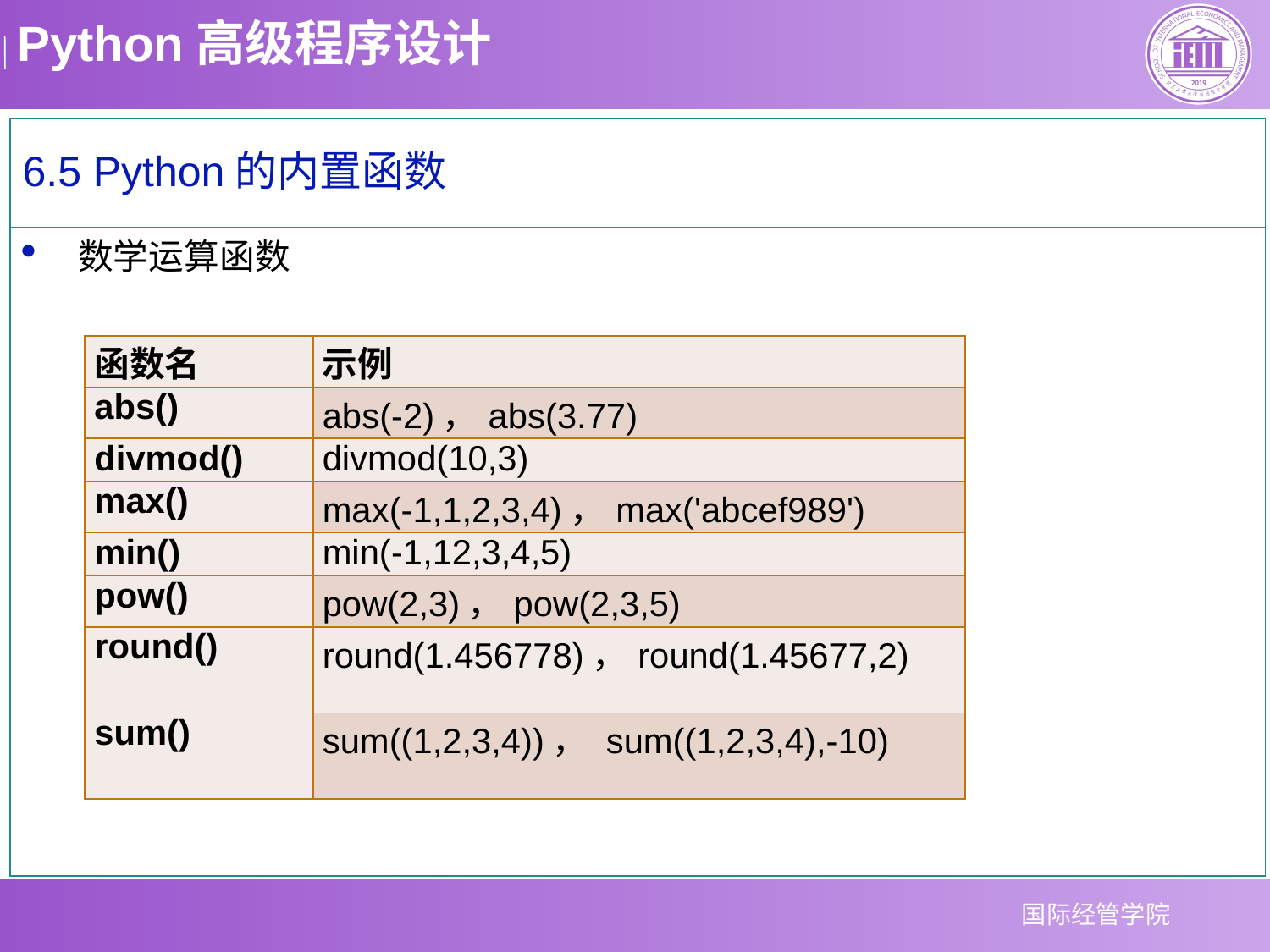

6.5 Python的内置函数
数学运算函数

| 函数名 | 示例 |
| --- | --- |
| abs() | abs(-2)，abs(3.77) |
| divmod() | divmod(10,3) |
| max() | max(-1,1,2,3,4)，max('abcef989') |
| min() | min(-1,12,3,4,5) |
| pow() | pow(2,3)，pow(2,3,5) |
| round() | round(1.456778)，round(1.45677,2) |
| sum() | sum((1,2,3,4))， sum((1,2,3,4),-10) |